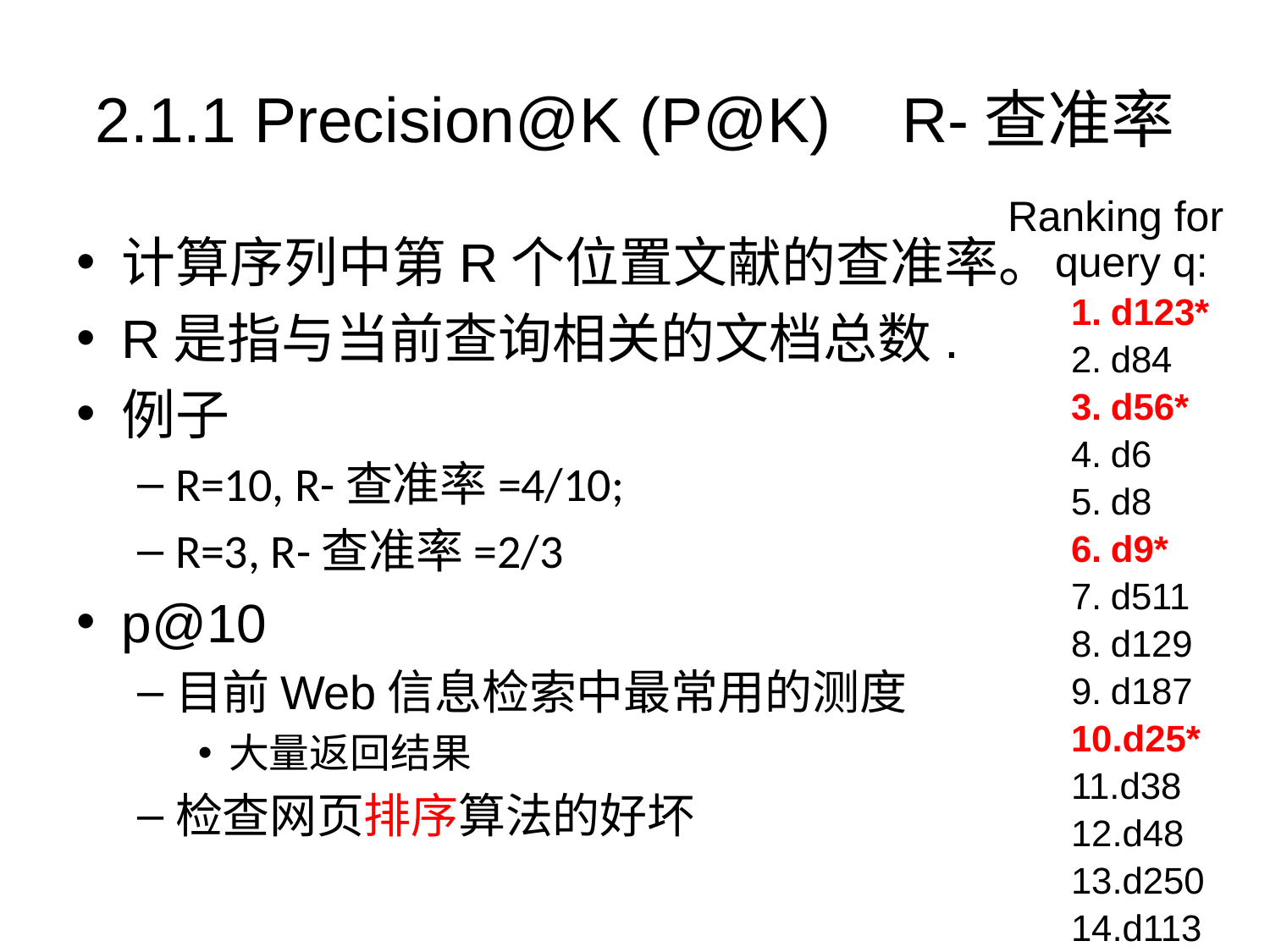

# 2.1.1 Precision@K (P@K)    R-查准率
Ranking for query q:
d123*
d84
d56*
d6
d8
d9*
d511
d129
d187
d25*
d38
d48
d250
d113
d3*
计算序列中第R个位置文献的查准率。
R是指与当前查询相关的文档总数.
例子
R=10, R-查准率=4/10;
R=3, R-查准率=2/3
p@10
目前Web信息检索中最常用的测度
大量返回结果
检查网页排序算法的好坏